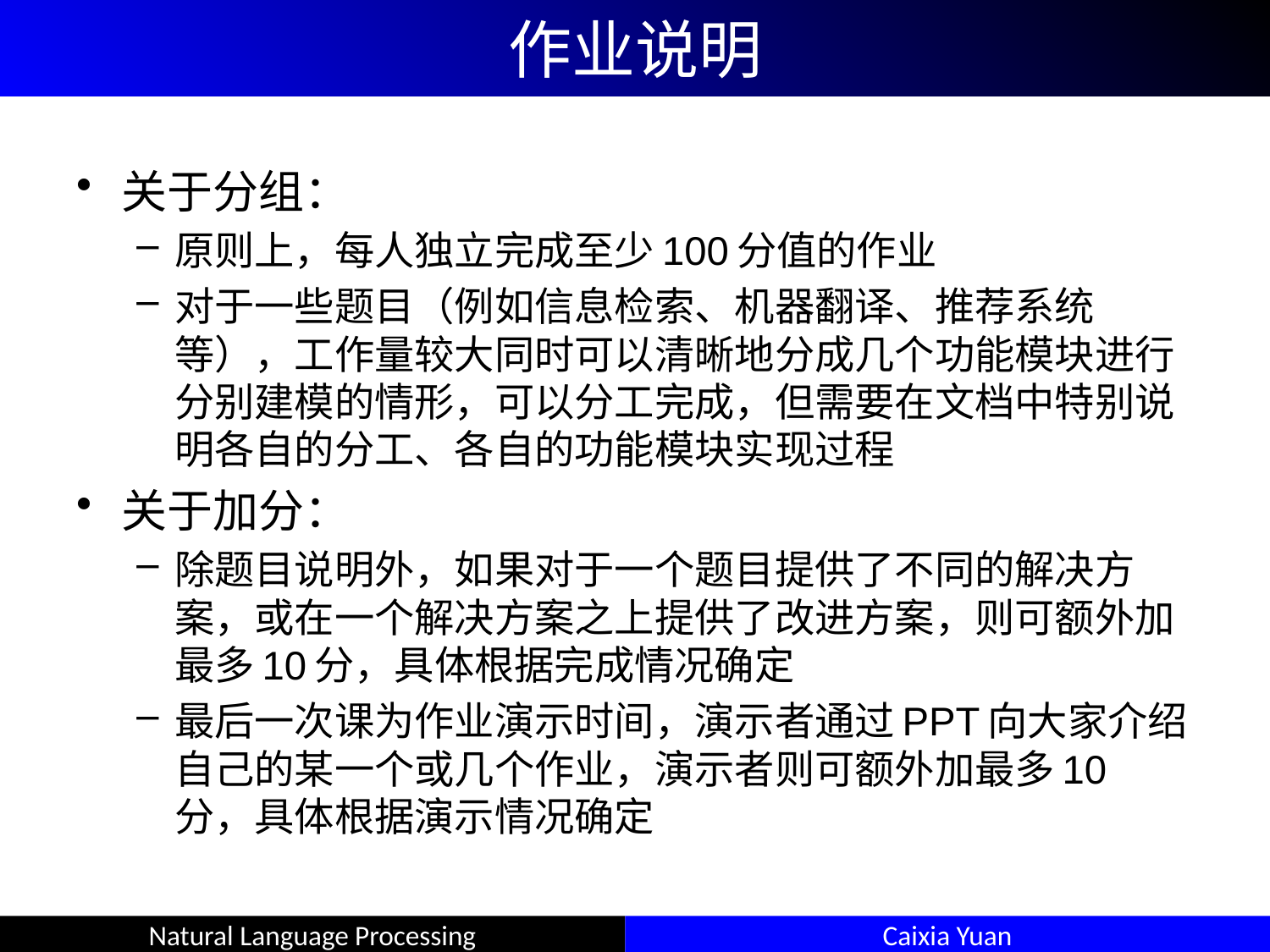

# 作业说明
关于分组：
原则上，每人独立完成至少100分值的作业
对于一些题目（例如信息检索、机器翻译、推荐系统等），工作量较大同时可以清晰地分成几个功能模块进行分别建模的情形，可以分工完成，但需要在文档中特别说明各自的分工、各自的功能模块实现过程
关于加分：
除题目说明外，如果对于一个题目提供了不同的解决方案，或在一个解决方案之上提供了改进方案，则可额外加最多10分，具体根据完成情况确定
最后一次课为作业演示时间，演示者通过PPT向大家介绍自己的某一个或几个作业，演示者则可额外加最多10分，具体根据演示情况确定